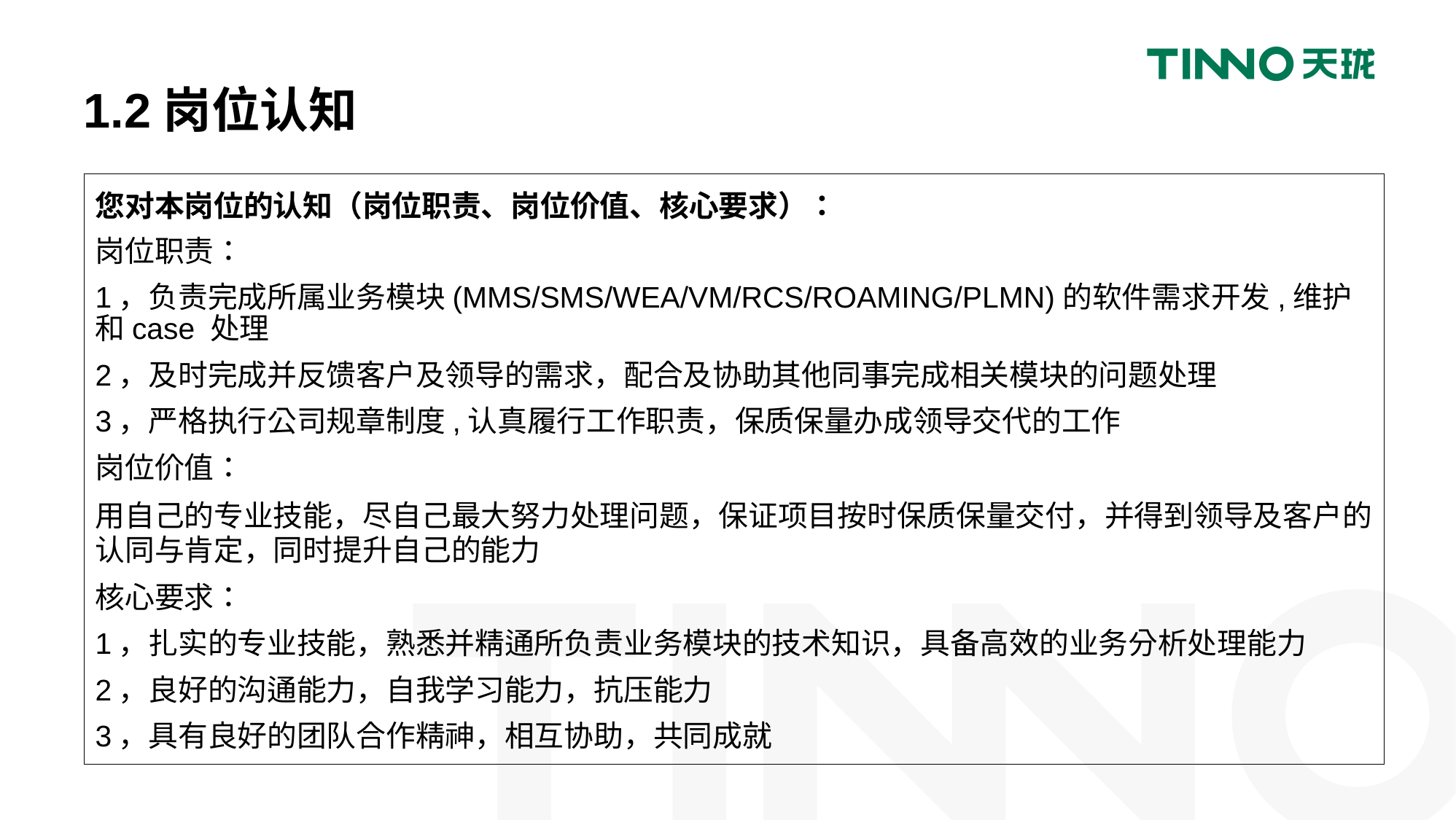

# 1.2岗位认知

您对本岗位的认知（岗位职责、岗位价值、核心要求）：
岗位职责：
1，负责完成所属业务模块(MMS/SMS/WEA/VM/RCS/ROAMING/PLMN)的软件需求开发,维护和case 处理
2，及时完成并反馈客户及领导的需求，配合及协助其他同事完成相关模块的问题处理
3，严格执行公司规章制度,认真履行工作职责，保质保量办成领导交代的工作
岗位价值：
用自己的专业技能，尽自己最大努力处理问题，保证项目按时保质保量交付，并得到领导及客户的认同与肯定，同时提升自己的能力
核心要求：
1，扎实的专业技能，熟悉并精通所负责业务模块的技术知识，具备高效的业务分析处理能力
2，良好的沟通能力，自我学习能力，抗压能力
3，具有良好的团队合作精神，相互协助，共同成就